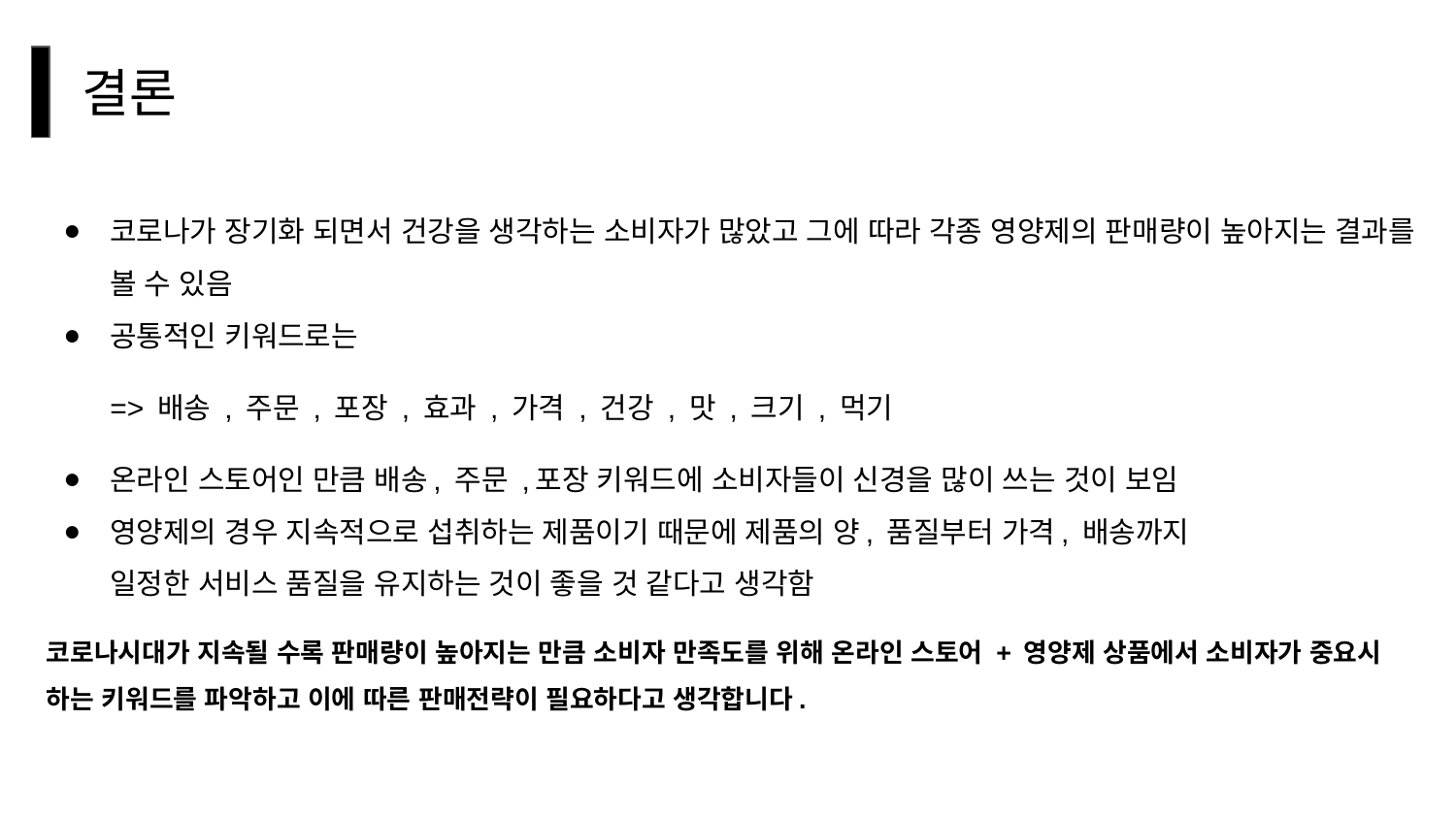

# 결론
코로나가 장기화 되면서 건강을 생각하는 소비자가 많았고 그에 따라 각종 영양제의 판매량이 높아지는 결과를 볼 수 있음
공통적인 키워드로는
=> 배송 , 주문 , 포장 , 효과 , 가격 , 건강 , 맛 , 크기 , 먹기
온라인 스토어인 만큼 배송, 주문 ,포장 키워드에 소비자들이 신경을 많이 쓰는 것이 보임
영양제의 경우 지속적으로 섭취하는 제품이기 때문에 제품의 양, 품질부터 가격, 배송까지
일정한 서비스 품질을 유지하는 것이 좋을 것 같다고 생각함
코로나시대가 지속될 수록 판매량이 높아지는 만큼 소비자 만족도를 위해 온라인 스토어 + 영양제 상품에서 소비자가 중요시 하는 키워드를 파악하고 이에 따른 판매전략이 필요하다고 생각합니다.